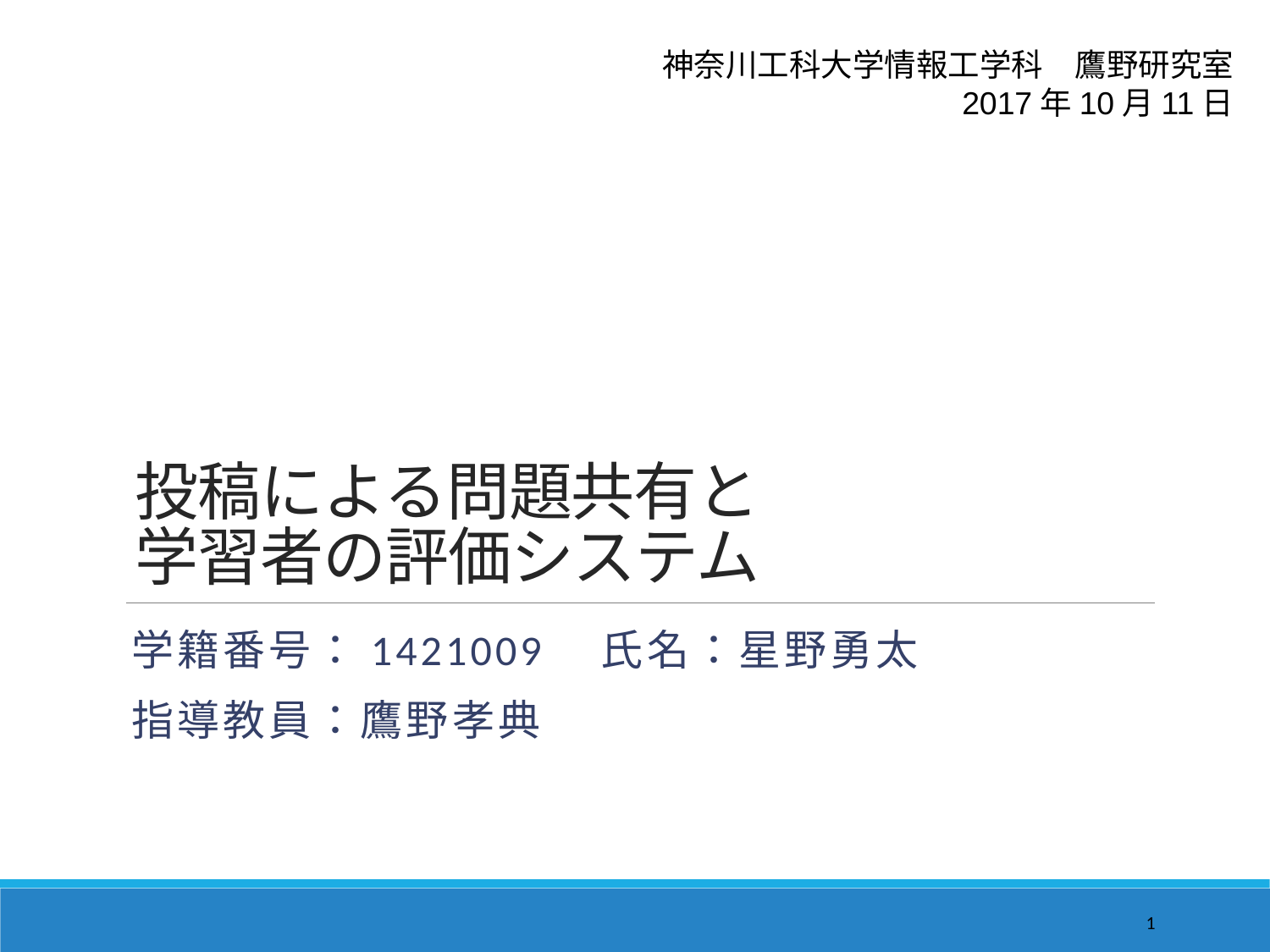

神奈川工科大学情報工学科　鷹野研究室
2017年10月11日
# 投稿による問題共有と 学習者の評価システム
学籍番号：1421009　氏名：星野勇太
指導教員：鷹野孝典

1